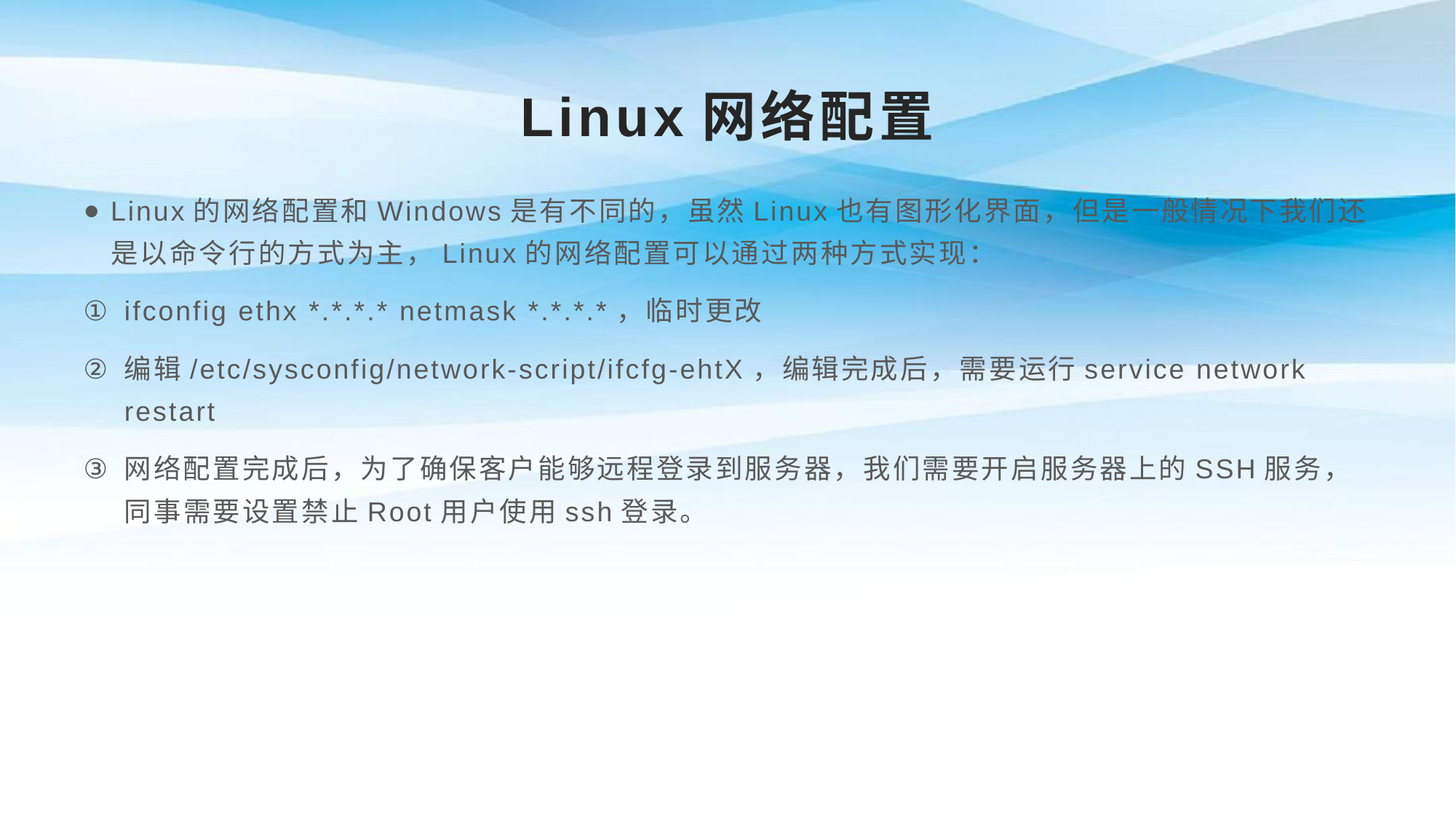

# Linux网络配置
Linux的网络配置和Windows是有不同的，虽然Linux也有图形化界面，但是一般情况下我们还是以命令行的方式为主，Linux的网络配置可以通过两种方式实现：
ifconfig ethx *.*.*.* netmask *.*.*.*，临时更改
编辑/etc/sysconfig/network-script/ifcfg-ehtX，编辑完成后，需要运行service network restart
网络配置完成后，为了确保客户能够远程登录到服务器，我们需要开启服务器上的SSH服务，同事需要设置禁止Root用户使用ssh登录。